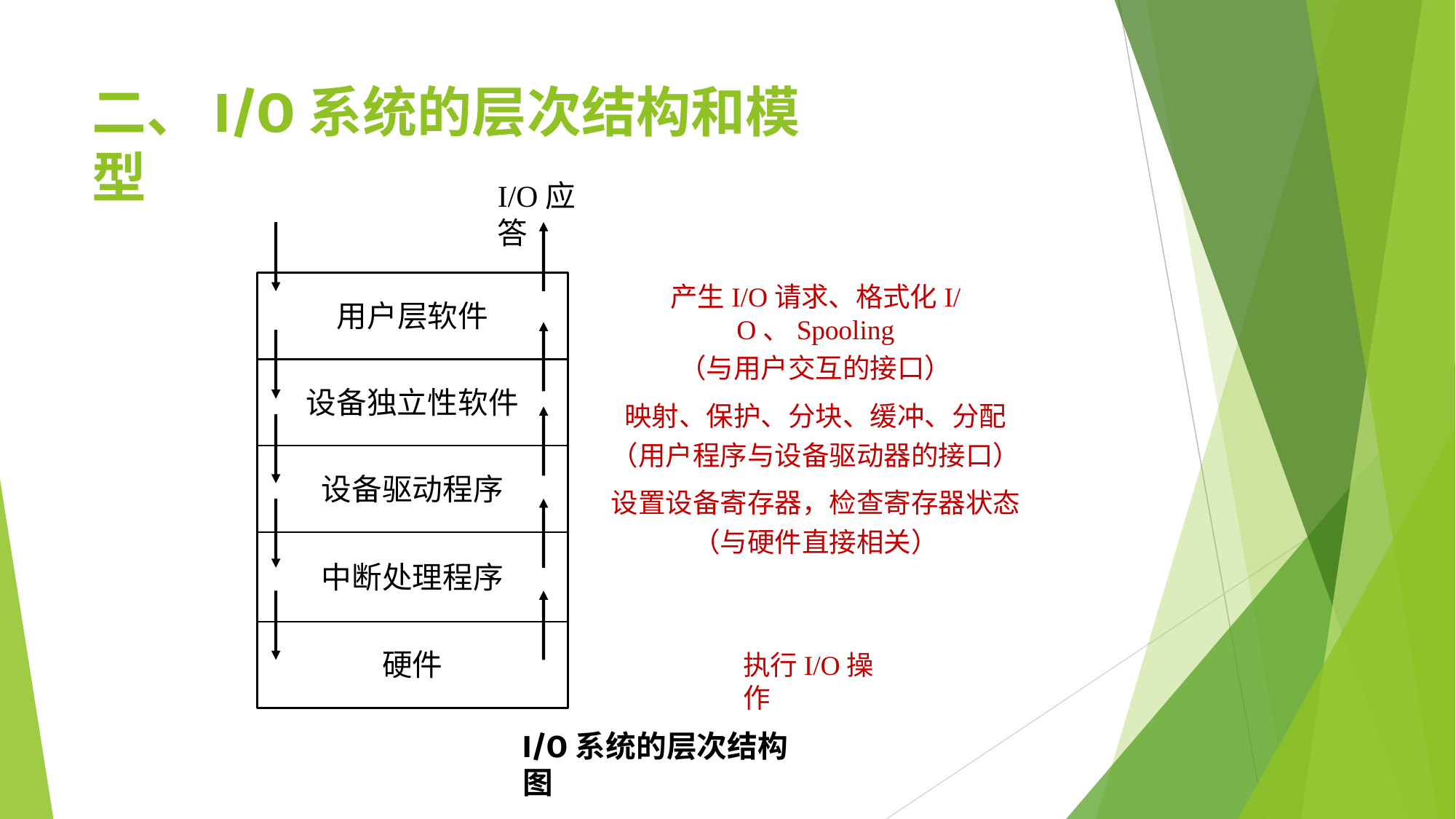

# 二、I/O系统的层次结构和模型
I/O应答

产生I/O请求、格式化I/O、Spooling
（与用户交互的接口）
映射、保护、分块、缓冲、分配
（用户程序与设备驱动器的接口）
设置设备寄存器，检查寄存器状态
（与硬件直接相关）
用户层软件
设备独立性软件
设备驱动程序
中断处理程序
硬件
执行I/O操作
I/O系统的层次结构图